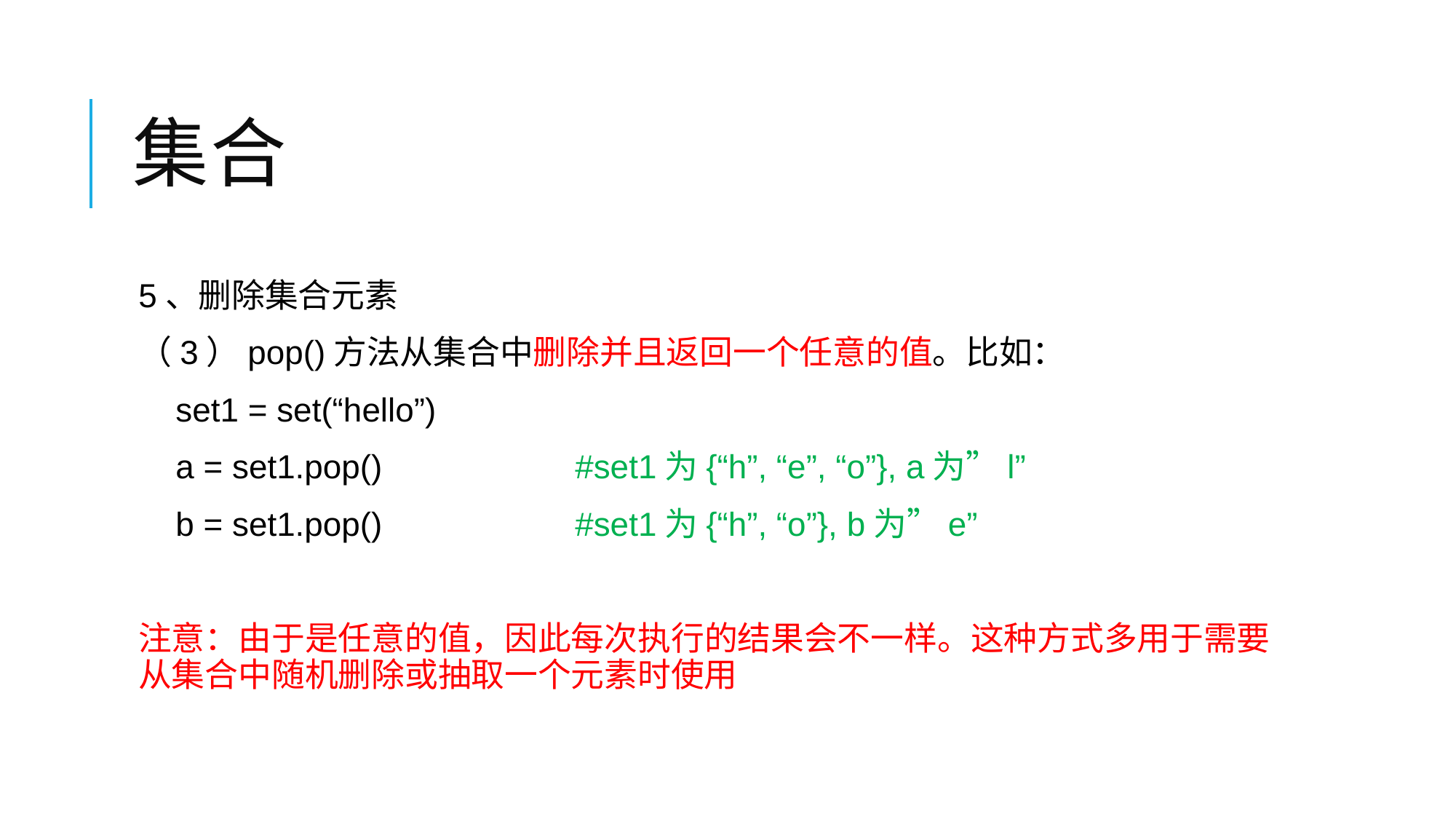

# 集合
5、删除集合元素
（3）pop()方法从集合中删除并且返回一个任意的值。比如：
    set1 = set(“hello”)
    a = set1.pop()		#set1为{“h”, “e”, “o”}, a为”l”
    b = set1.pop()		#set1为{“h”, “o”}, b为”e”

注意：由于是任意的值，因此每次执行的结果会不一样。这种方式多用于需要从集合中随机删除或抽取一个元素时使用